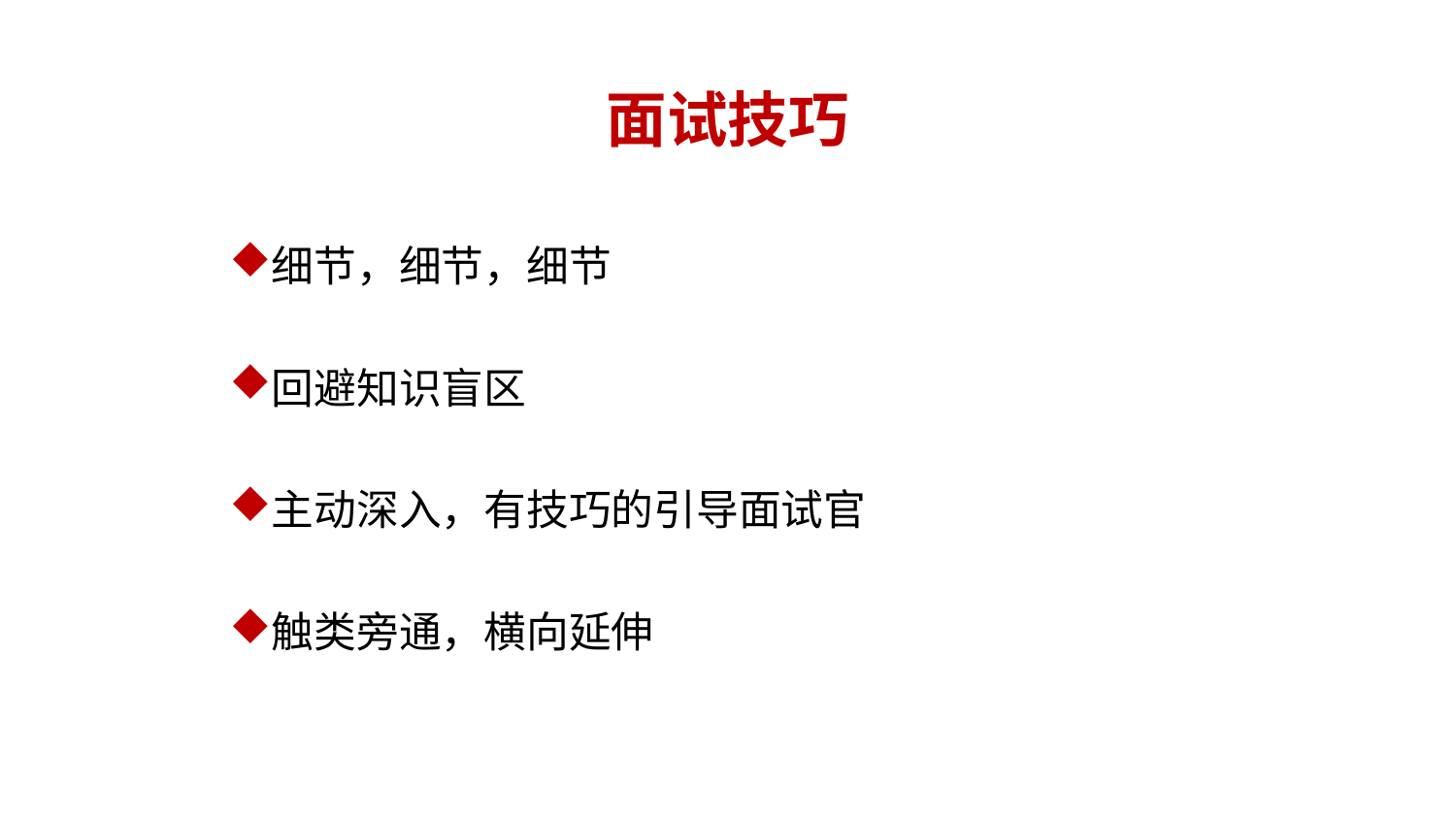

# 面试技巧
细节，细节，细节

回避知识盲区

主动深入，有技巧的引导面试官

触类旁通，横向延伸